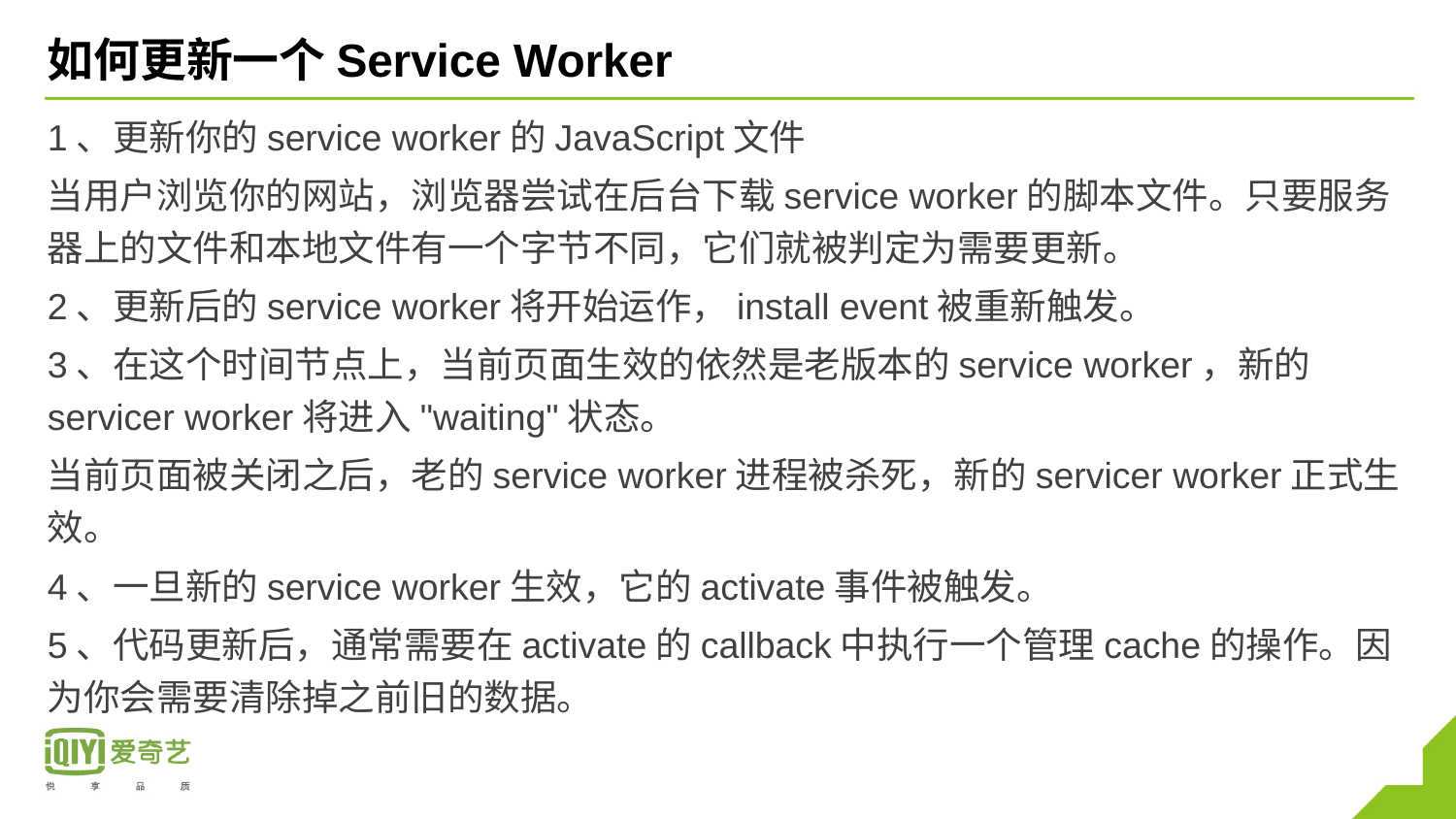

# 如何更新一个Service Worker
1、更新你的service worker的JavaScript文件
当用户浏览你的网站，浏览器尝试在后台下载service worker的脚本文件。只要服务器上的文件和本地文件有一个字节不同，它们就被判定为需要更新。
2、更新后的service worker将开始运作，install event被重新触发。
3、在这个时间节点上，当前页面生效的依然是老版本的service worker，新的servicer worker将进入"waiting"状态。
当前页面被关闭之后，老的service worker进程被杀死，新的servicer worker正式生效。
4、一旦新的service worker生效，它的activate事件被触发。
5、代码更新后，通常需要在activate的callback中执行一个管理cache的操作。因为你会需要清除掉之前旧的数据。